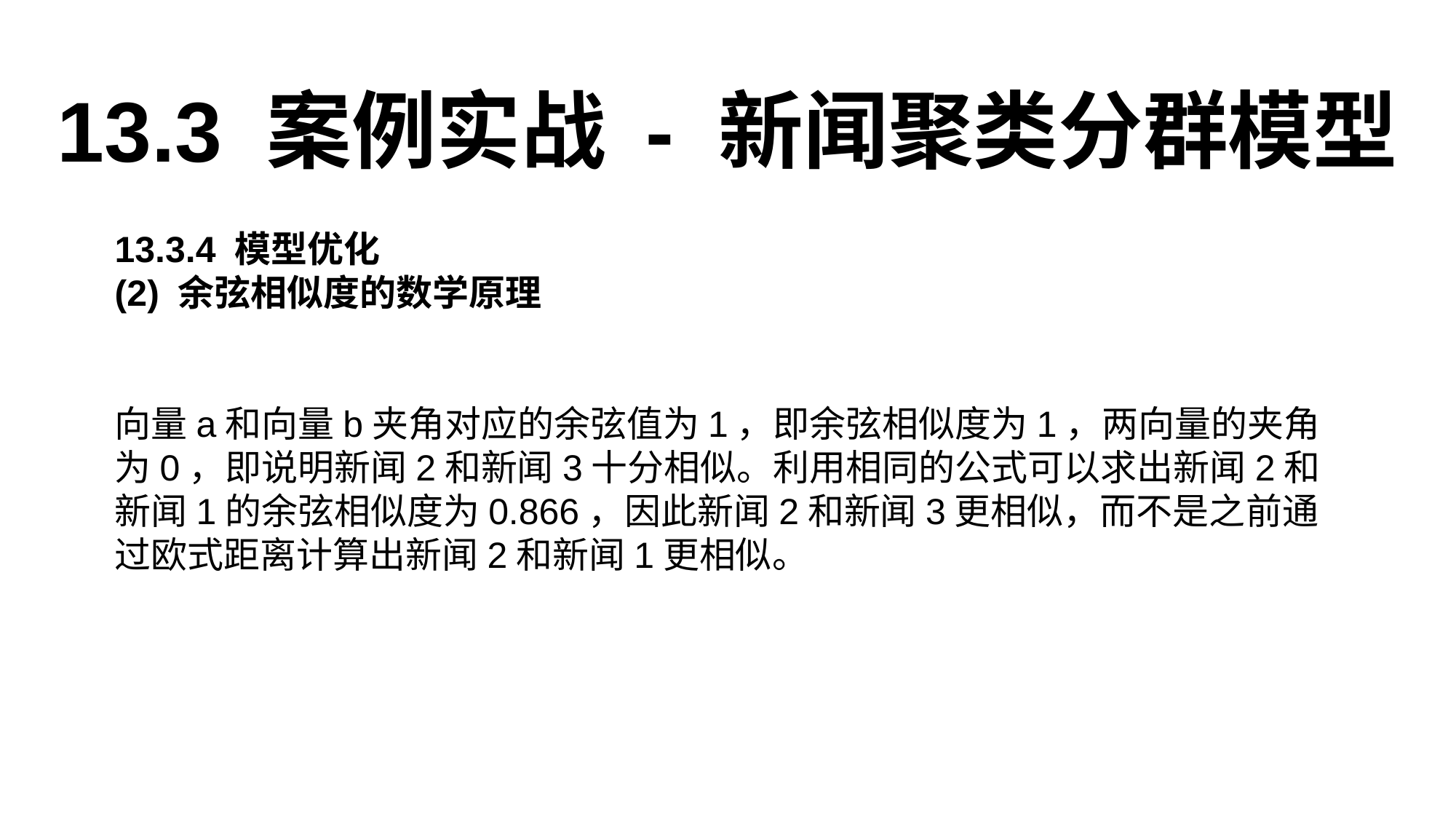

13.3 案例实战 - 新闻聚类分群模型
13.3.4 模型优化
(2) 余弦相似度的数学原理

向量a和向量b夹角对应的余弦值为1，即余弦相似度为1，两向量的夹角为0，即说明新闻2和新闻3十分相似。利用相同的公式可以求出新闻2和新闻1的余弦相似度为0.866，因此新闻2和新闻3更相似，而不是之前通过欧式距离计算出新闻2和新闻1更相似。